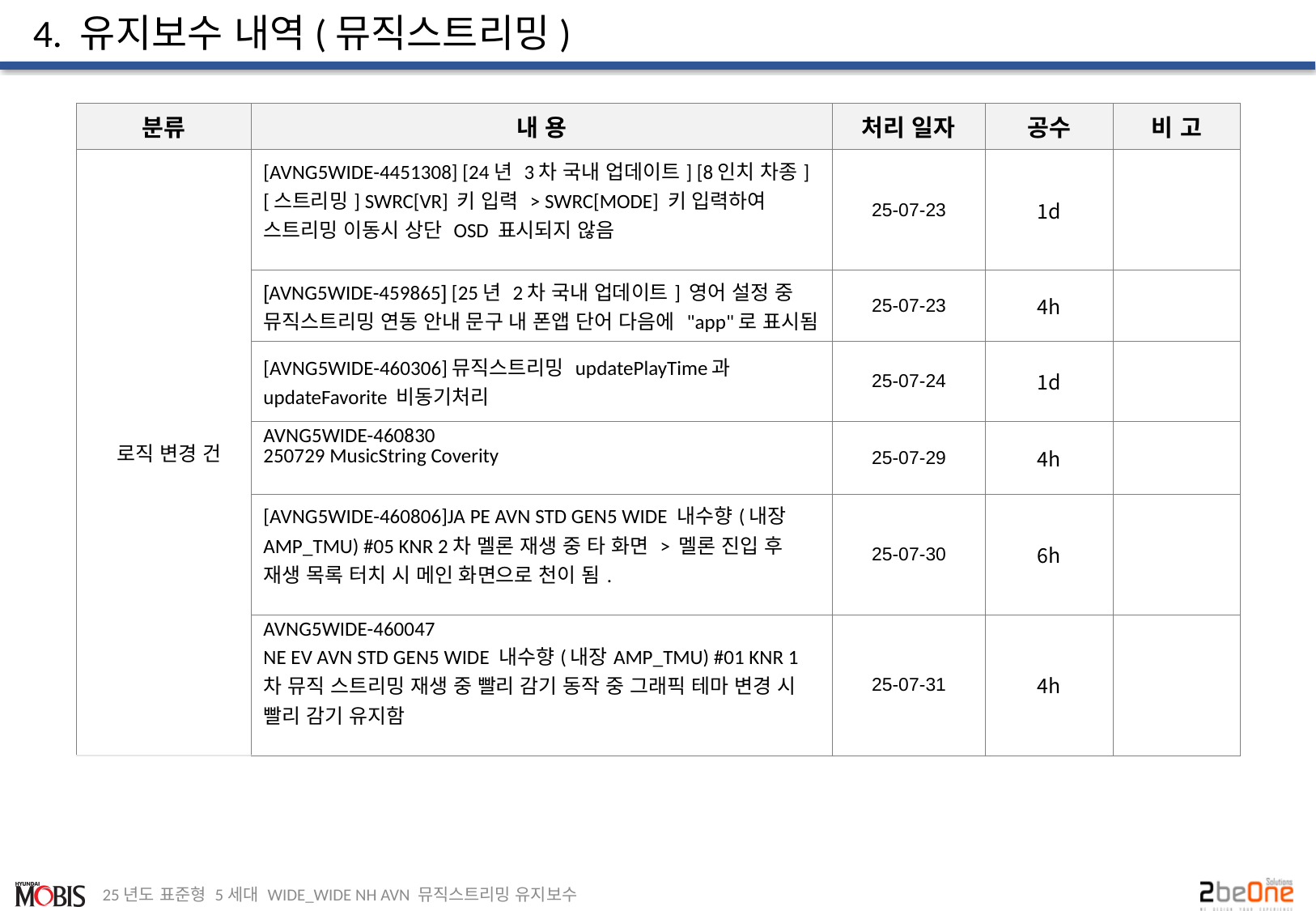

# 4. 유지보수 내역(뮤직스트리밍)
| 분류 | 내 용 | 처리 일자 | 공수 | 비 고 |
| --- | --- | --- | --- | --- |
| 로직 변경 건 | [AVNG5WIDE-4451308] [24년 3차 국내 업데이트] [8인치 차종] [스트리밍] SWRC[VR] 키 입력 > SWRC[MODE] 키 입력하여 스트리밍 이동시 상단 OSD 표시되지 않음 | 25-07-23 | 1d |  |
|  | [AVNG5WIDE-459865] [25년 2차 국내 업데이트] 영어 설정 중 뮤직스트리밍 연동 안내 문구 내 폰앱 단어 다음에 "app"로 표시됨 | 25-07-23 | 4h |  |
|  | [AVNG5WIDE-460306]뮤직스트리밍 updatePlayTime과 updateFavorite 비동기처리 | 25-07-24 | 1d |  |
|  | AVNG5WIDE-460830 250729 MusicString Coverity | 25-07-29 | 4h |  |
|  | [AVNG5WIDE-460806]JA PE AVN STD GEN5 WIDE 내수향(내장AMP\_TMU) #05 KNR 2차 멜론 재생 중 타 화면 > 멜론 진입 후 재생 목록 터치 시 메인 화면으로 천이 됨. | 25-07-30 | 6h |  |
|  | AVNG5WIDE-460047 NE EV AVN STD GEN5 WIDE 내수향(내장AMP\_TMU) #01 KNR 1차 뮤직 스트리밍 재생 중 빨리 감기 동작 중 그래픽 테마 변경 시 빨리 감기 유지함 | 25-07-31 | 4h |  |
25년도 표준형 5세대 WIDE_WIDE NH AVN 뮤직스트리밍 유지보수